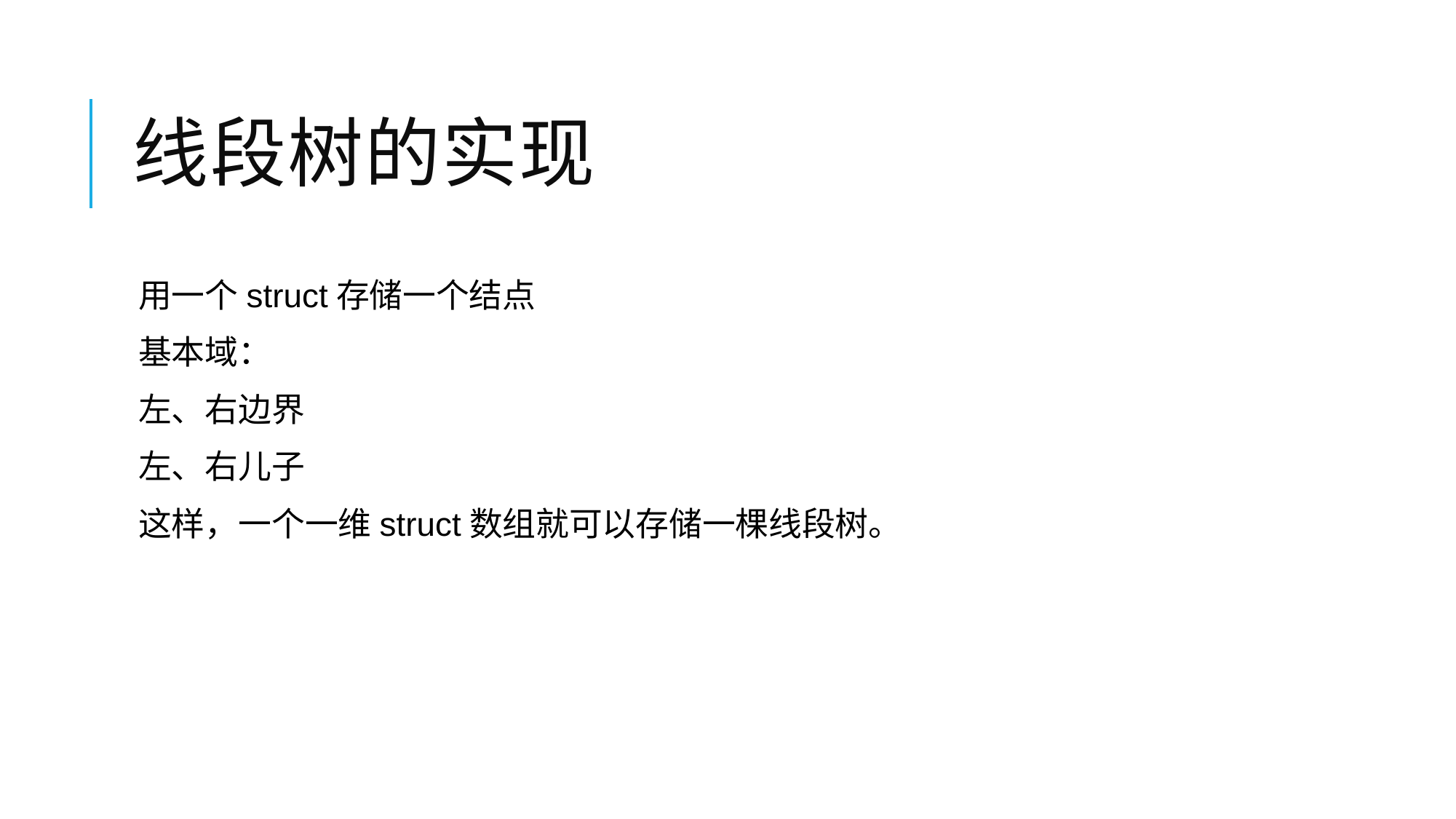

# 线段树的实现
用一个struct存储一个结点
基本域：
左、右边界
左、右儿子
这样，一个一维struct数组就可以存储一棵线段树。